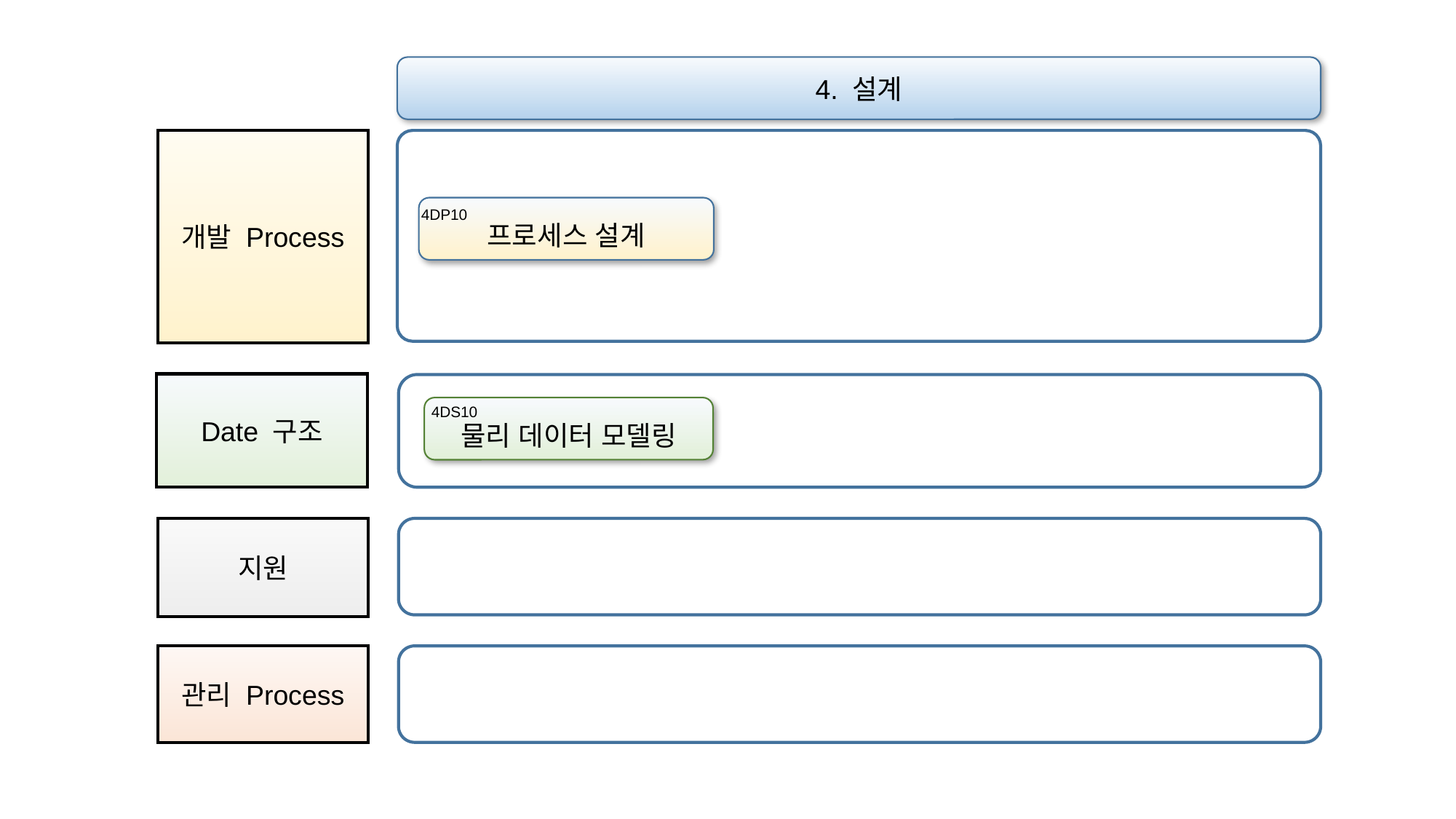

4. 설계
개발 Process

프로세스 설계
4DP10
Date 구조

4DS10
물리 데이터 모델링
지원

관리 Process